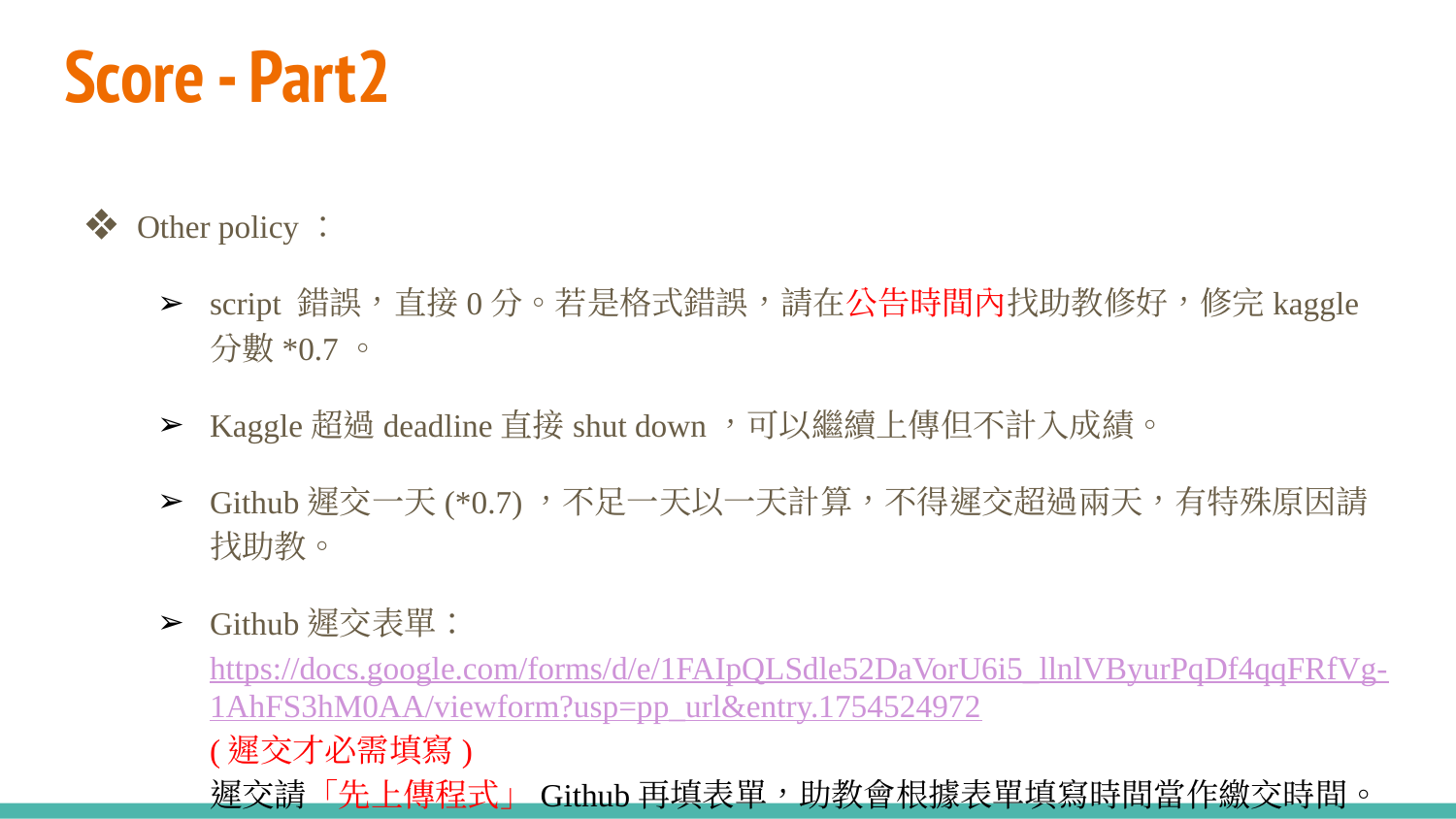

# Score - Part2

Other policy：
script 錯誤，直接0分。若是格式錯誤，請在公告時間內找助教修好，修完kaggle分數*0.7。
Kaggle超過deadline直接shut down，可以繼續上傳但不計入成績。
Github遲交一天(*0.7)，不足一天以一天計算，不得遲交超過兩天，有特殊原因請找助教。
Github遲交表單：https://docs.google.com/forms/d/e/1FAIpQLSdle52DaVorU6i5_llnlVByurPqDf4qqFRfVg-1AhFS3hM0AA/viewform?usp=pp_url&entry.1754524972(遲交才必需填寫)
遲交請「先上傳程式」Github再填表單，助教會根據表單填寫時間當作繳交時間。
Report template：
https://goo.gl/hjvfQQ